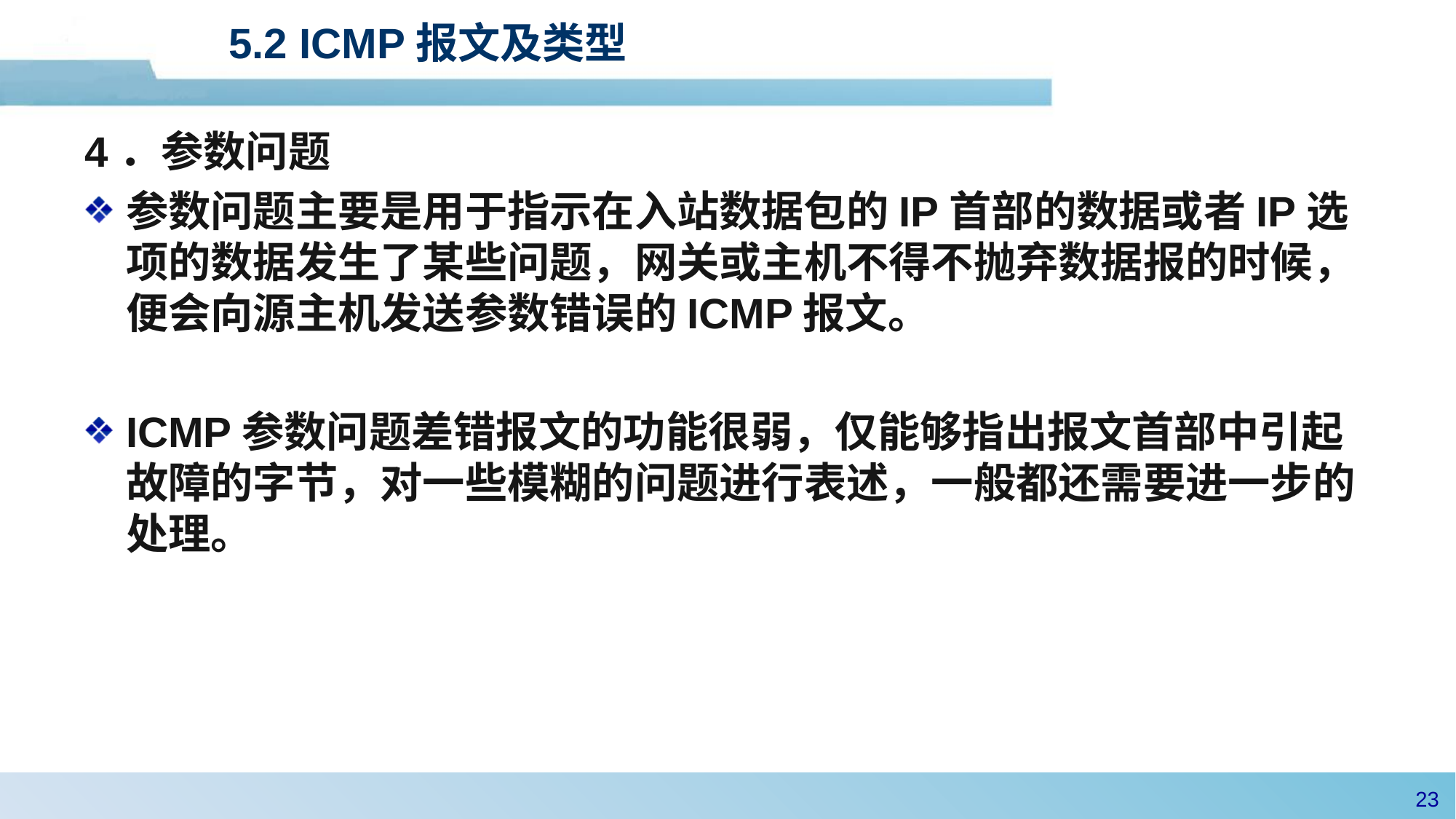

#
5.2 ICMP报文及类型
4．参数问题
参数问题主要是用于指示在入站数据包的IP首部的数据或者IP选项的数据发生了某些问题，网关或主机不得不抛弃数据报的时候，便会向源主机发送参数错误的ICMP报文。

ICMP参数问题差错报文的功能很弱，仅能够指出报文首部中引起故障的字节，对一些模糊的问题进行表述，一般都还需要进一步的处理。
23